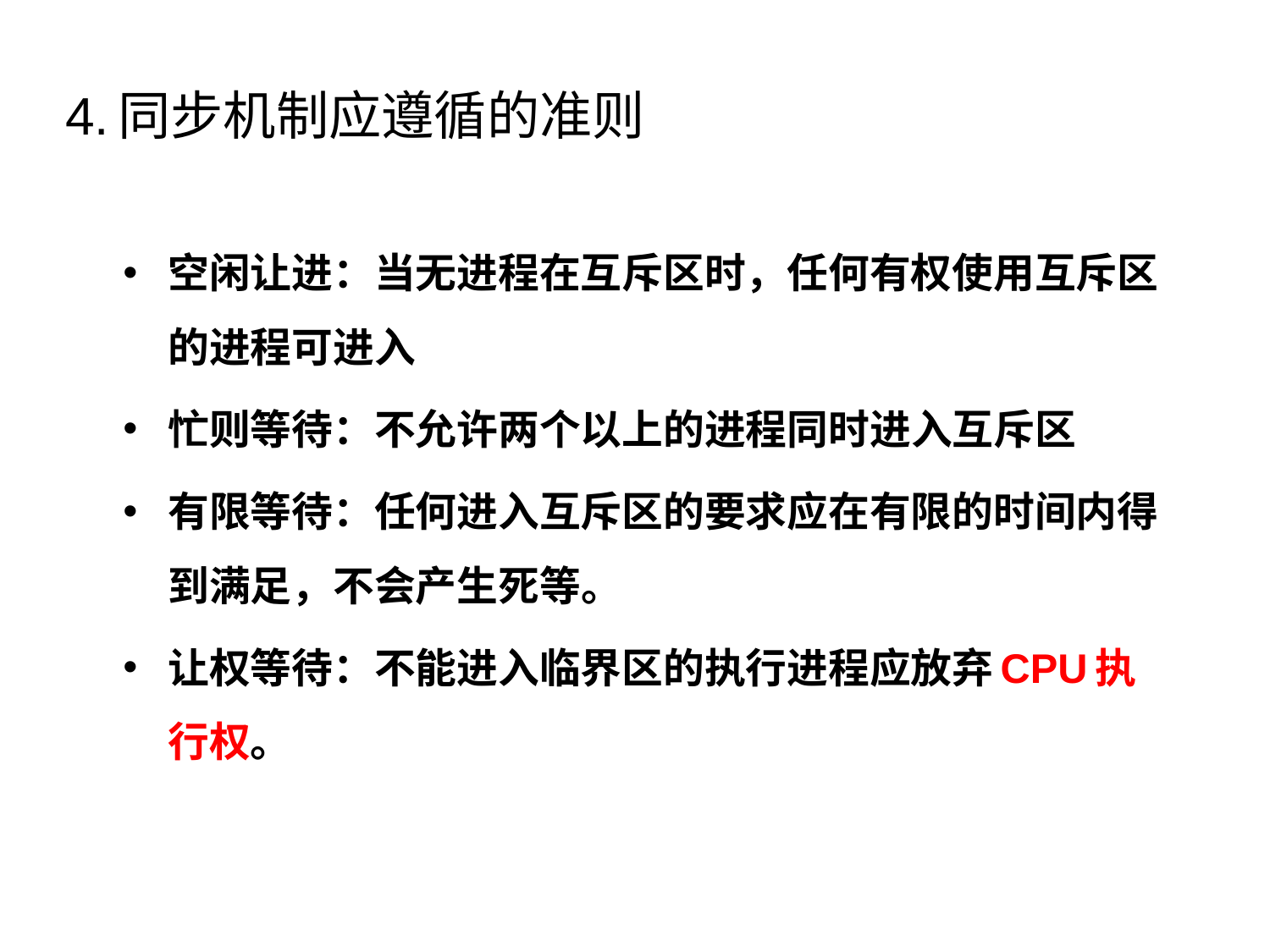

# 4.同步机制应遵循的准则
空闲让进：当无进程在互斥区时，任何有权使用互斥区的进程可进入
忙则等待：不允许两个以上的进程同时进入互斥区
有限等待：任何进入互斥区的要求应在有限的时间内得到满足，不会产生死等。
让权等待：不能进入临界区的执行进程应放弃CPU执行权。